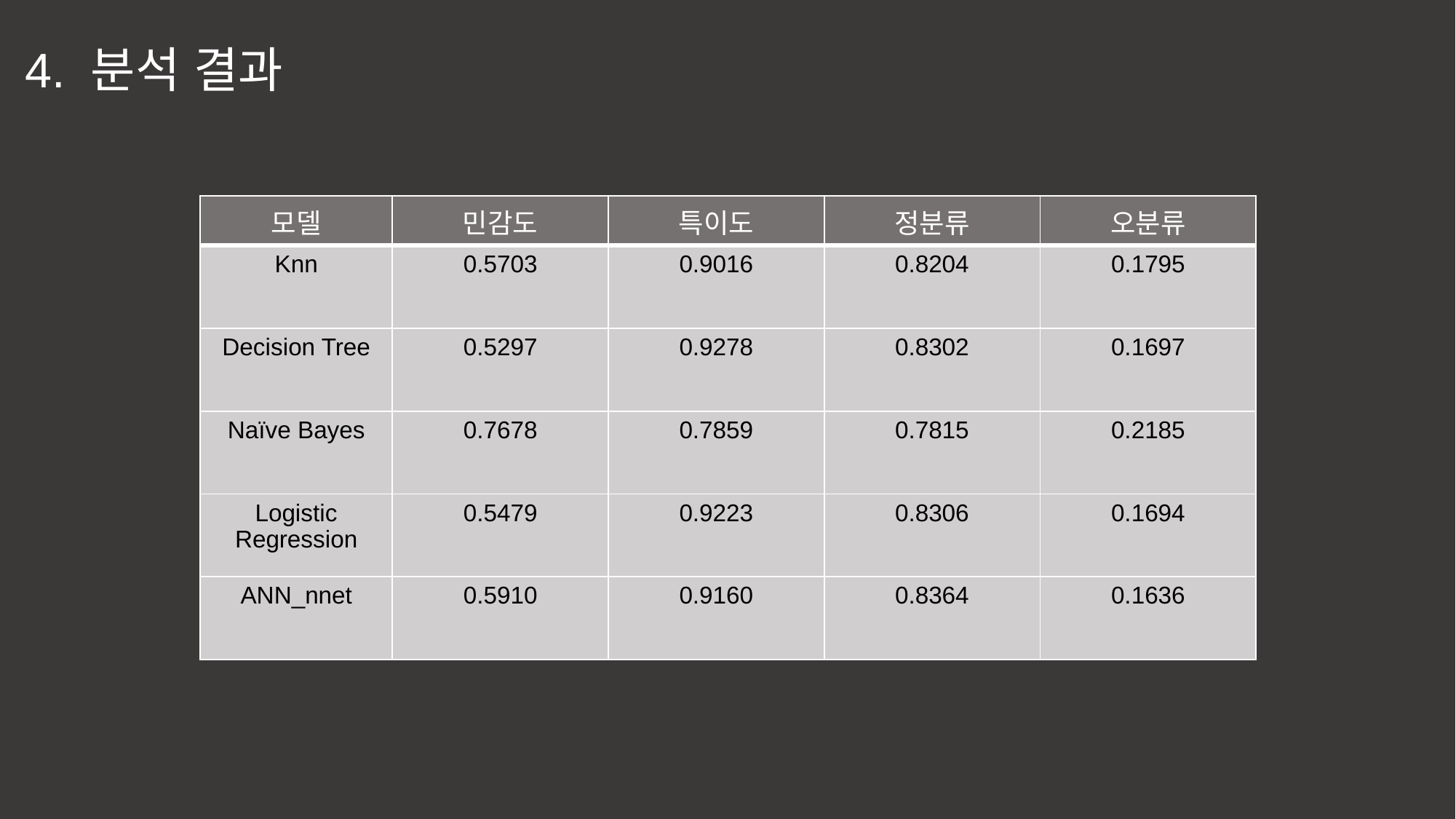

4. 분석 결과
| 모델 | 민감도 | 특이도 | 정분류 | 오분류 |
| --- | --- | --- | --- | --- |
| Knn | 0.5703 | 0.9016 | 0.8204 | 0.1795 |
| Decision Tree | 0.5297 | 0.9278 | 0.8302 | 0.1697 |
| Naïve Bayes | 0.7678 | 0.7859 | 0.7815 | 0.2185 |
| Logistic Regression | 0.5479 | 0.9223 | 0.8306 | 0.1694 |
| ANN\_nnet | 0.5910 | 0.9160 | 0.8364 | 0.1636 |